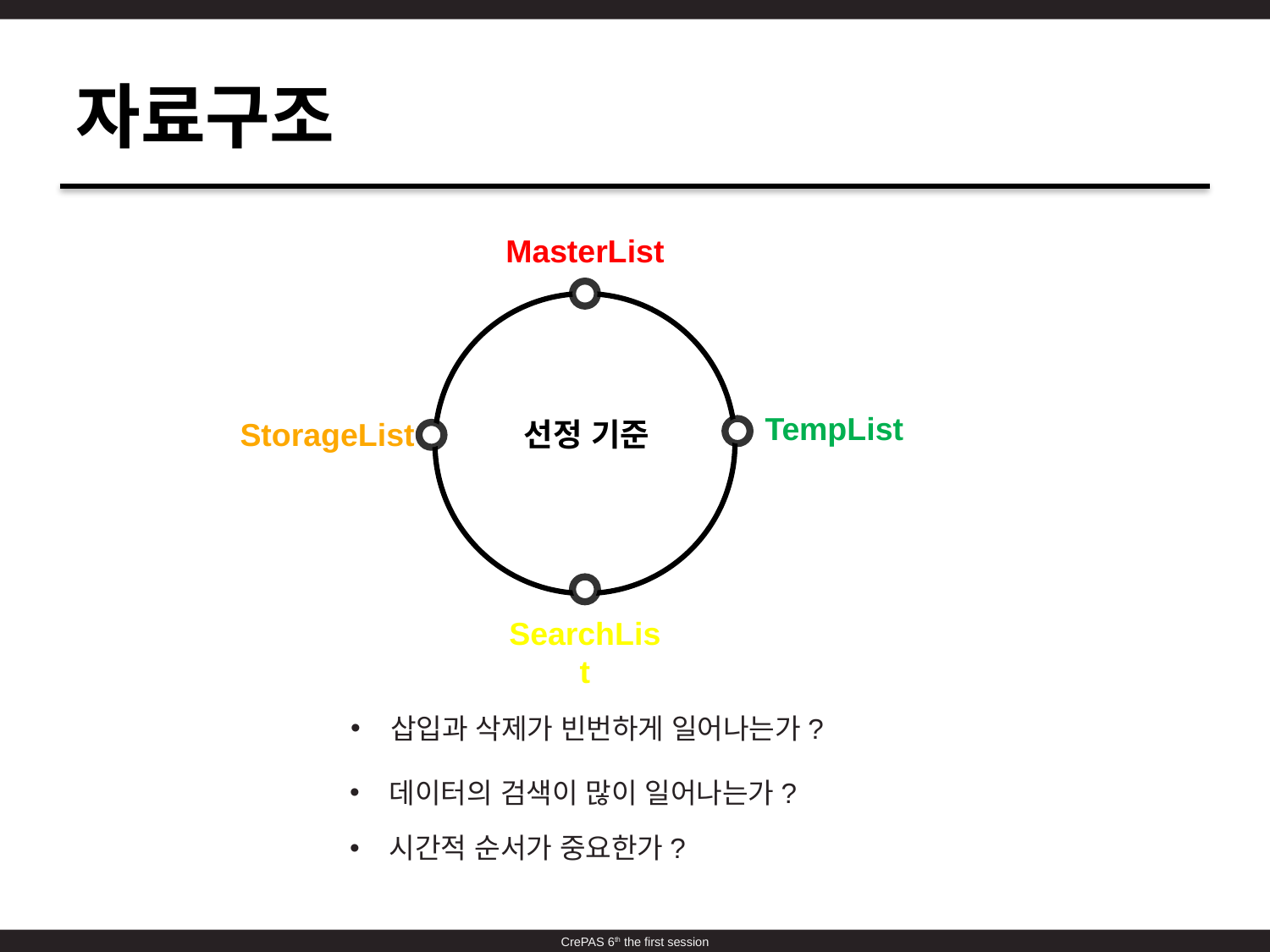

자료구조
MasterList

TempList
StorageList
선정 기준

SearchList
삽입과 삭제가 빈번하게 일어나는가?
데이터의 검색이 많이 일어나는가?
시간적 순서가 중요한가?
CrePAS 6th the first session